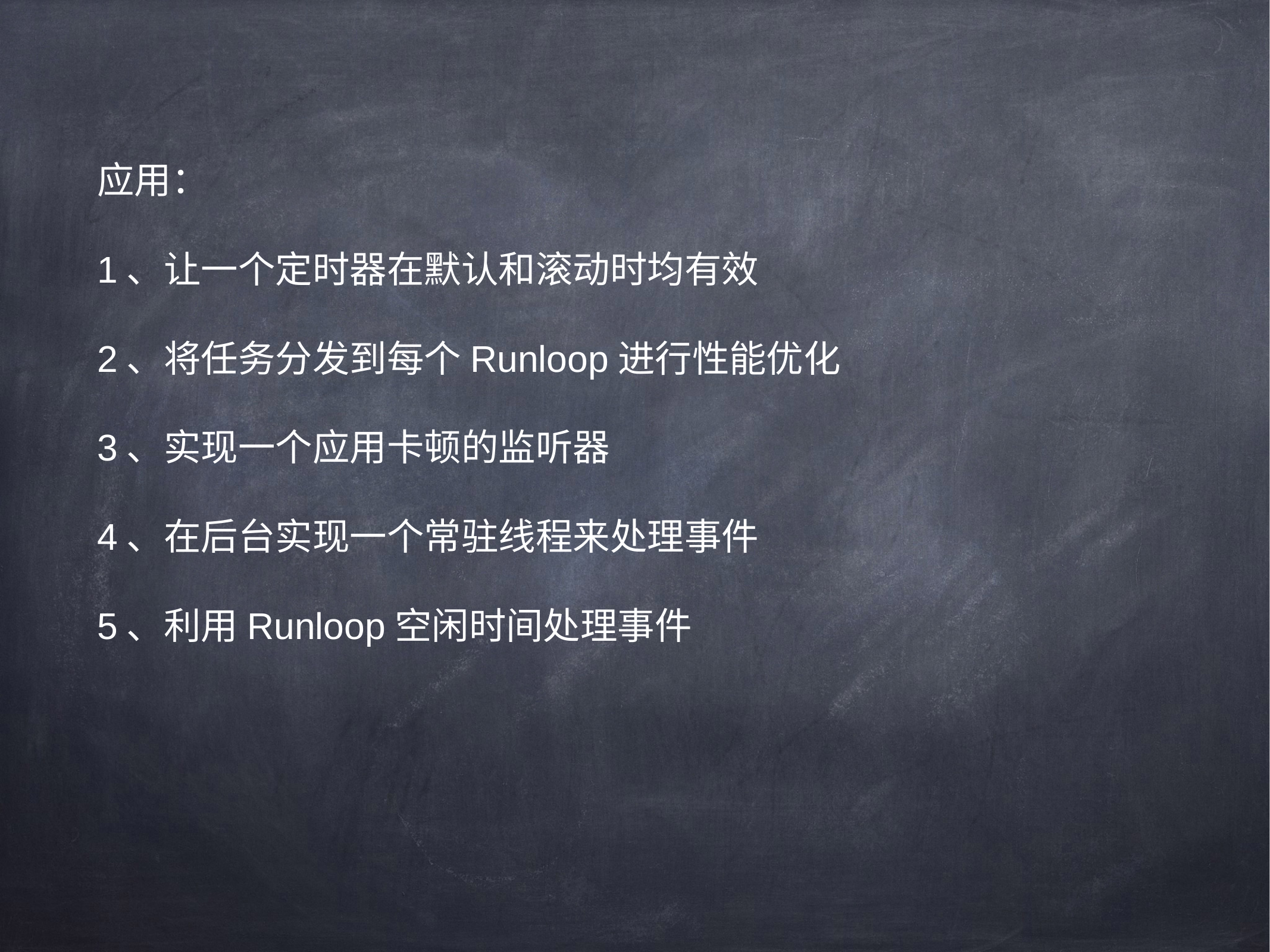

应用：

1、让一个定时器在默认和滚动时均有效

2、将任务分发到每个Runloop进行性能优化

3、实现一个应用卡顿的监听器

4、在后台实现一个常驻线程来处理事件

5、利用Runloop空闲时间处理事件